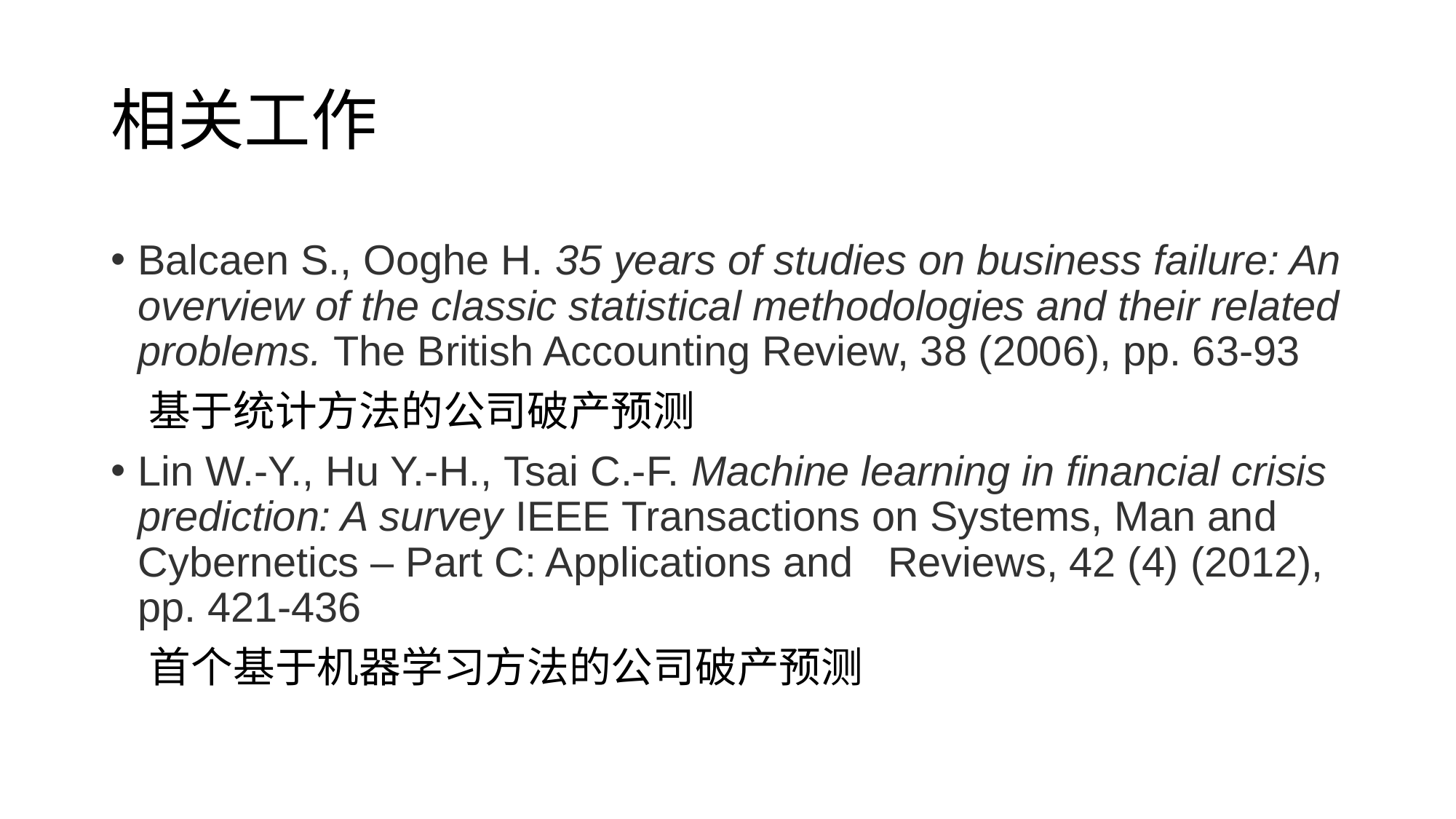

# 相关工作

Balcaen S., Ooghe H. 35 years of studies on business failure: An overview of the classic statistical methodologies and their related problems. The British Accounting Review, 38 (2006), pp. 63-93
   基于统计方法的公司破产预测
Lin W.-Y., Hu Y.-H., Tsai C.-F. Machine learning in financial crisis prediction: A survey IEEE Transactions on Systems, Man and Cybernetics – Part C: Applications and   Reviews, 42 (4) (2012), pp. 421-436
   首个基于机器学习方法的公司破产预测